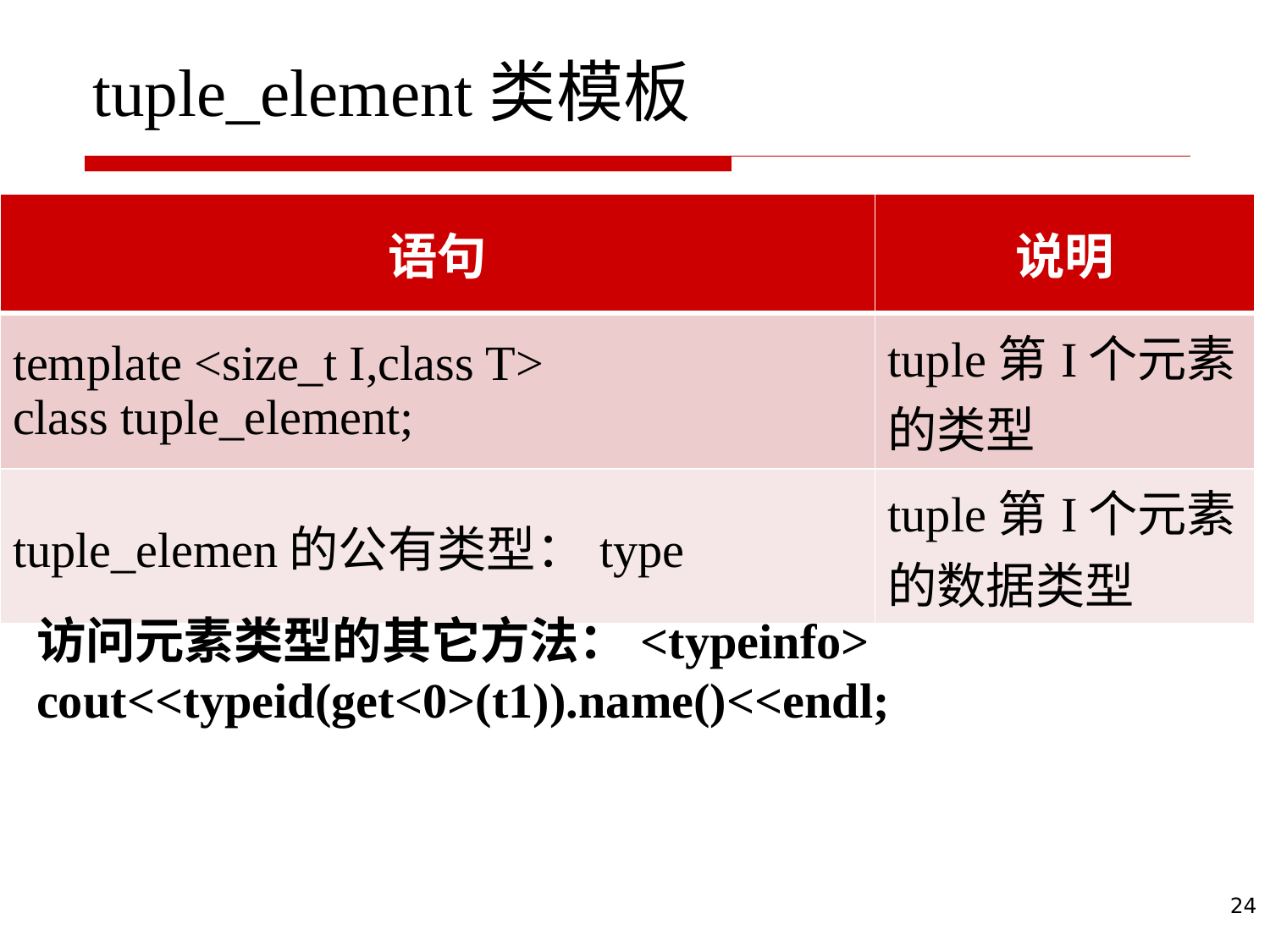

# tuple_element类模板

| 语句 | 说明 |
| --- | --- |
| template <size\_t I,class T> class tuple\_element; | tuple第I个元素的类型 |
| tuple\_elemen的公有类型：type | tuple第I个元素的数据类型 |
访问元素类型的其它方法：<typeinfo>
cout<<typeid(get<0>(t1)).name()<<endl;
24